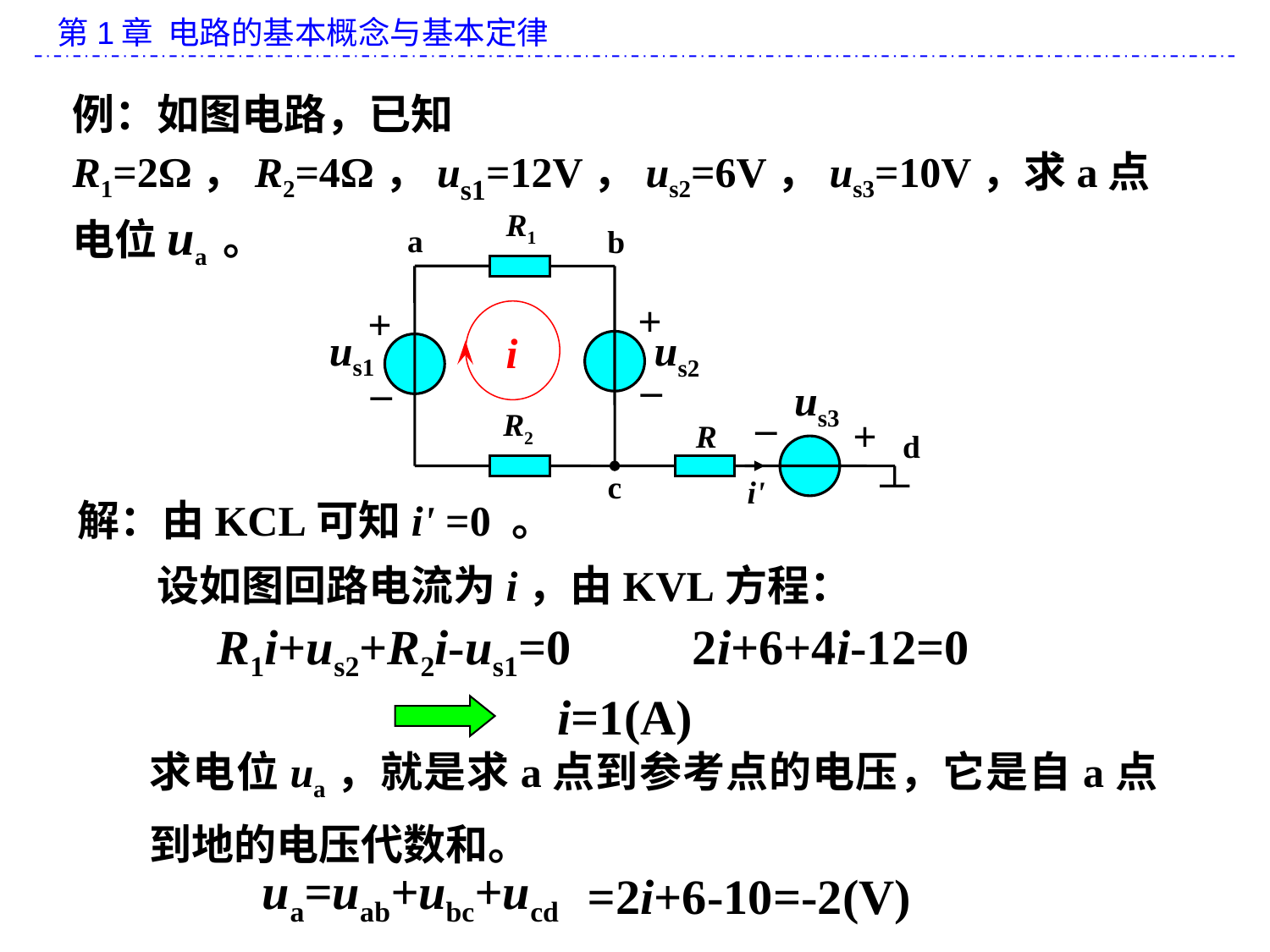

例：如图电路，已知R1=2Ω，R2=4Ω，us1=12V，us2=6V，us3=10V，求a点电位ua 。
R1
a
b

+
+
us1
us2

_
_
us3
_
R2
+
R
d

c

i'

i

解：由KCL可知i' =0 。
设如图回路电流为i，由KVL方程：
R1i+us2+R2i-us1=0
2i+6+4i-12=0
i=1(A)

求电位ua，就是求a点到参考点的电压，它是自a点到地的电压代数和。
ua=uab+ubc+ucd
=2i+6-10=-2(V)